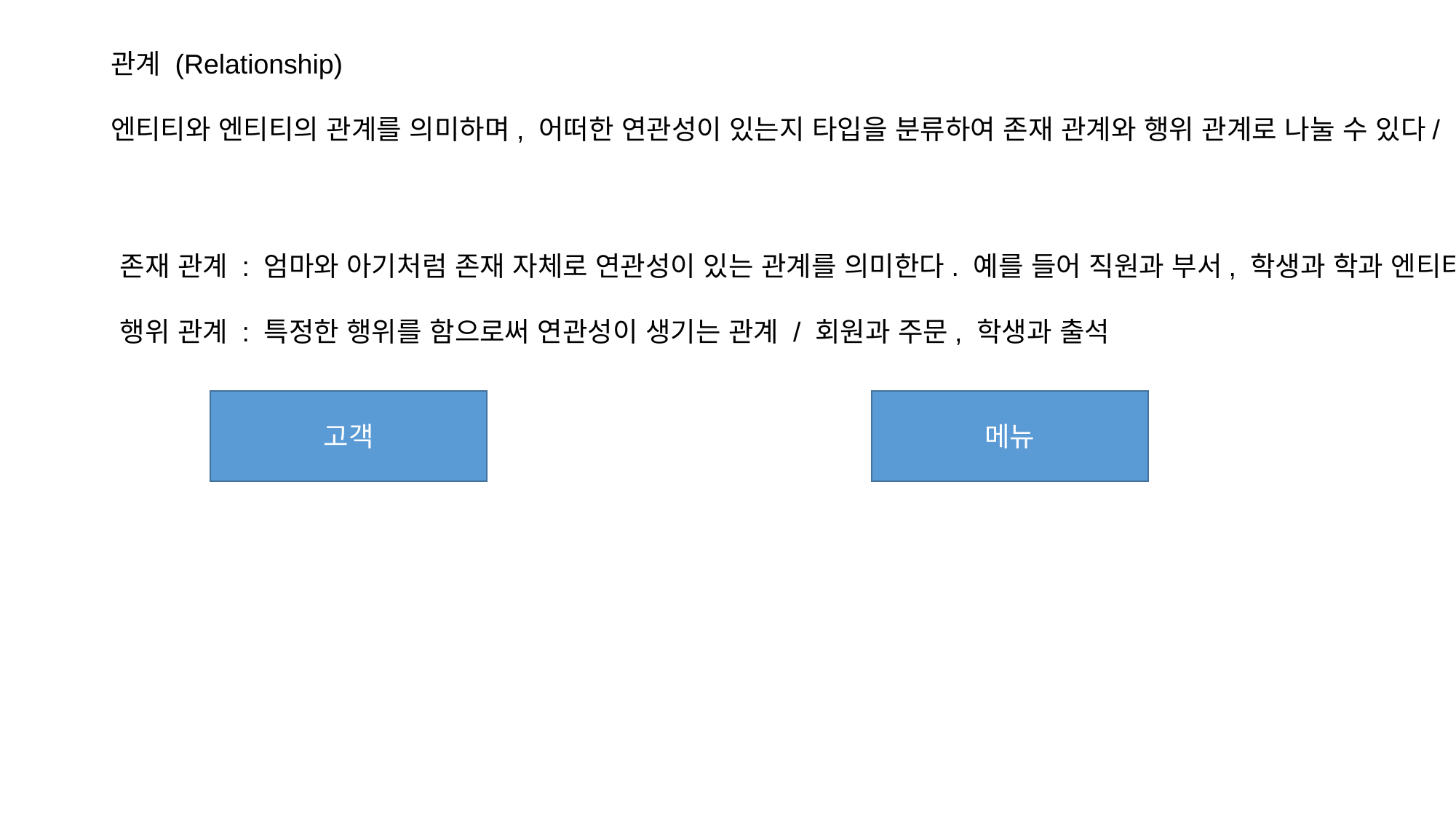

관계 (Relationship)

엔티티와 엔티티의 관계를 의미하며, 어떠한 연관성이 있는지 타입을 분류하여 존재 관계와 행위 관계로 나눌 수 있다/

존재 관계 : 엄마와 아기처럼 존재 자체로 연관성이 있는 관계를 의미한다. 예를 들어 직원과 부서, 학생과 학과 엔티티

행위 관계 : 특정한 행위를 함으로써 연관성이 생기는 관계 / 회원과 주문, 학생과 출석
고객
메뉴